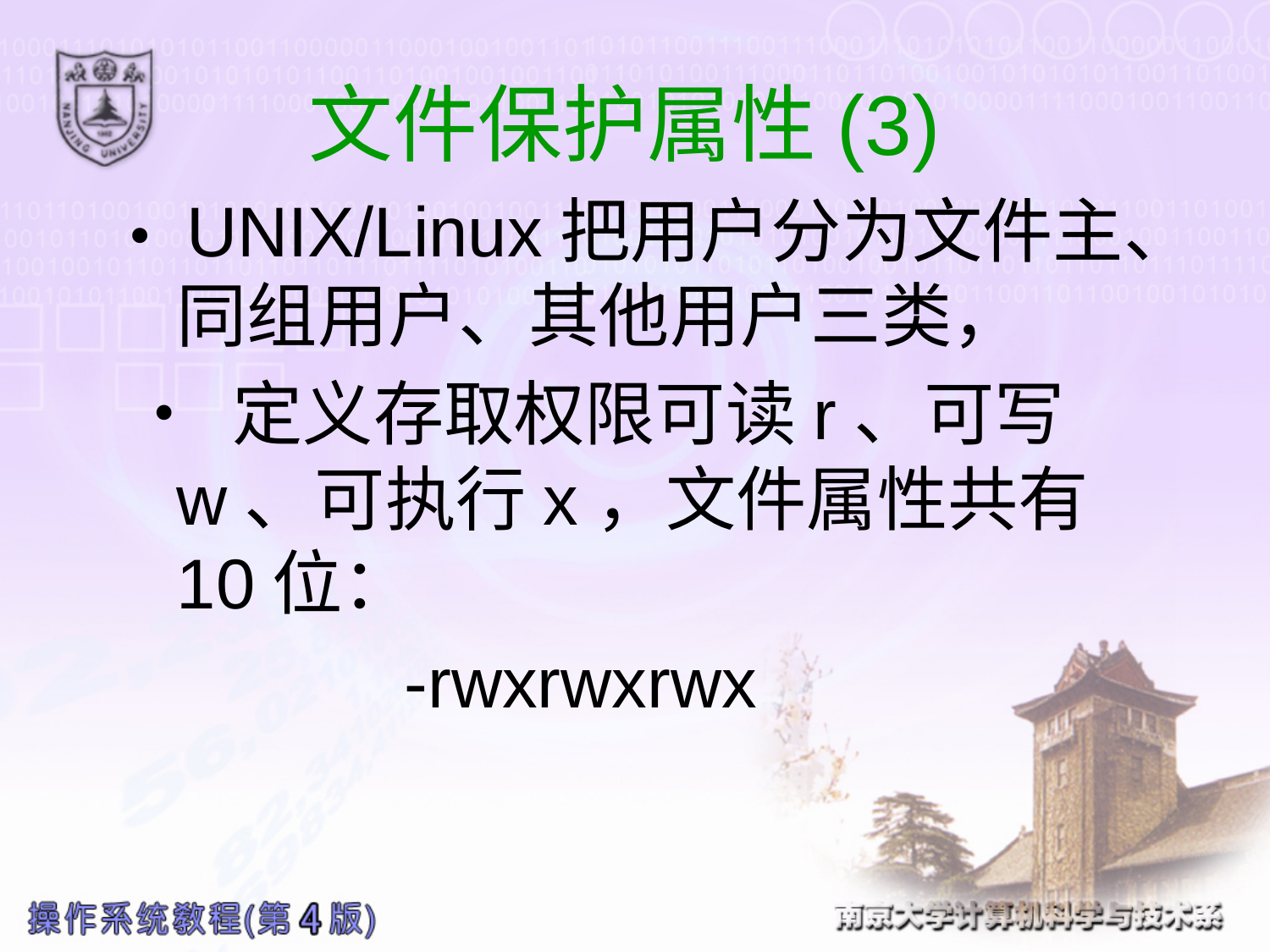

# 文件保护属性(3)
•  UNIX/Linux把用户分为文件主、同组用户、其他用户三类，
• 定义存取权限可读r、可写w、可执行x，文件属性共有10位：
              -rwxrwxrwx